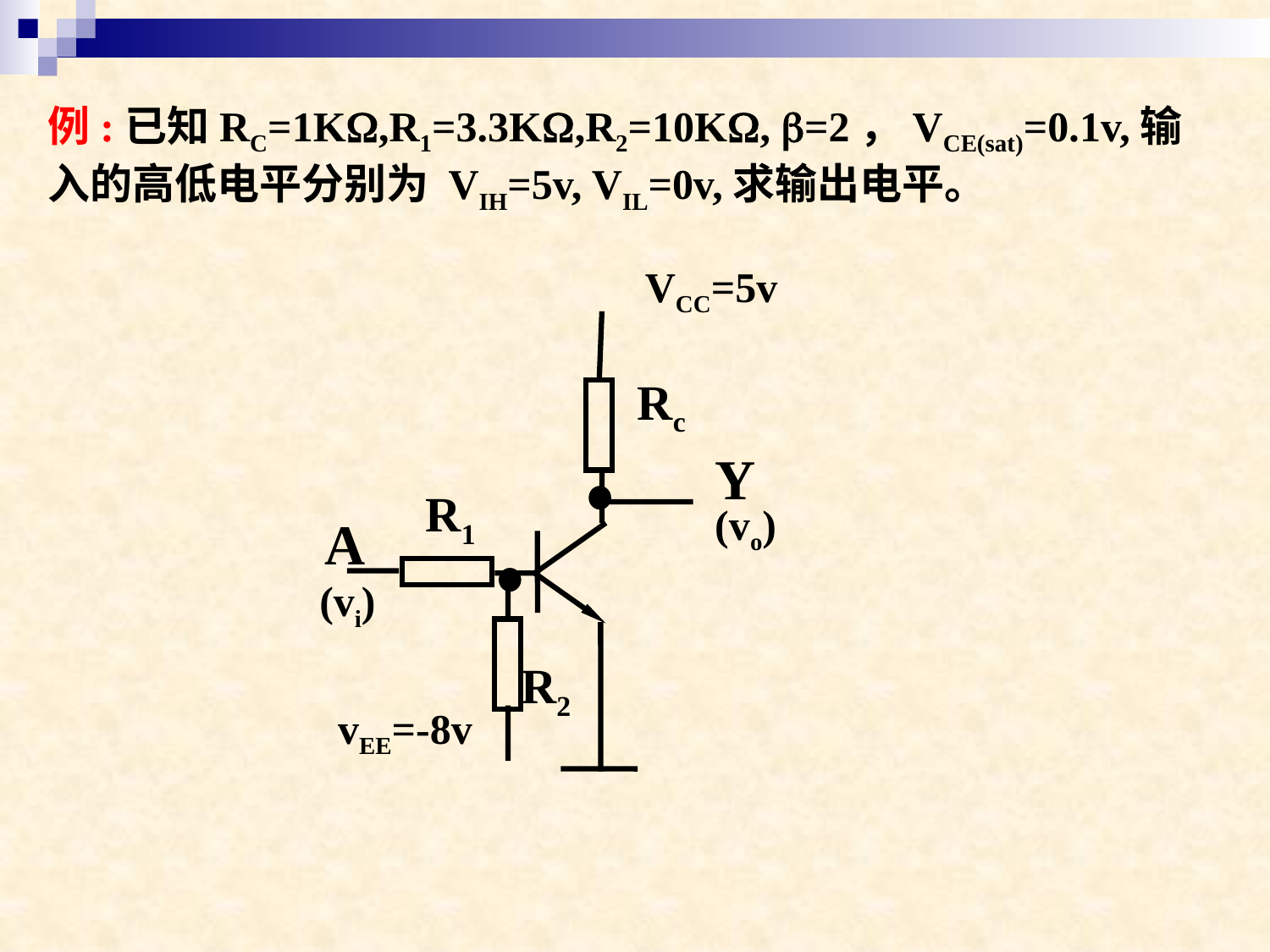

例:已知RC=1KΩ,R1=3.3KΩ,R2=10KΩ, β=2，VCE(sat)=0.1v,输入的高低电平分别为 VIH=5v, VIL=0v,求输出电平。
VCC=5v

Rc

Y
(vo)

R1

A

(vi)

R2
vEE=-8v